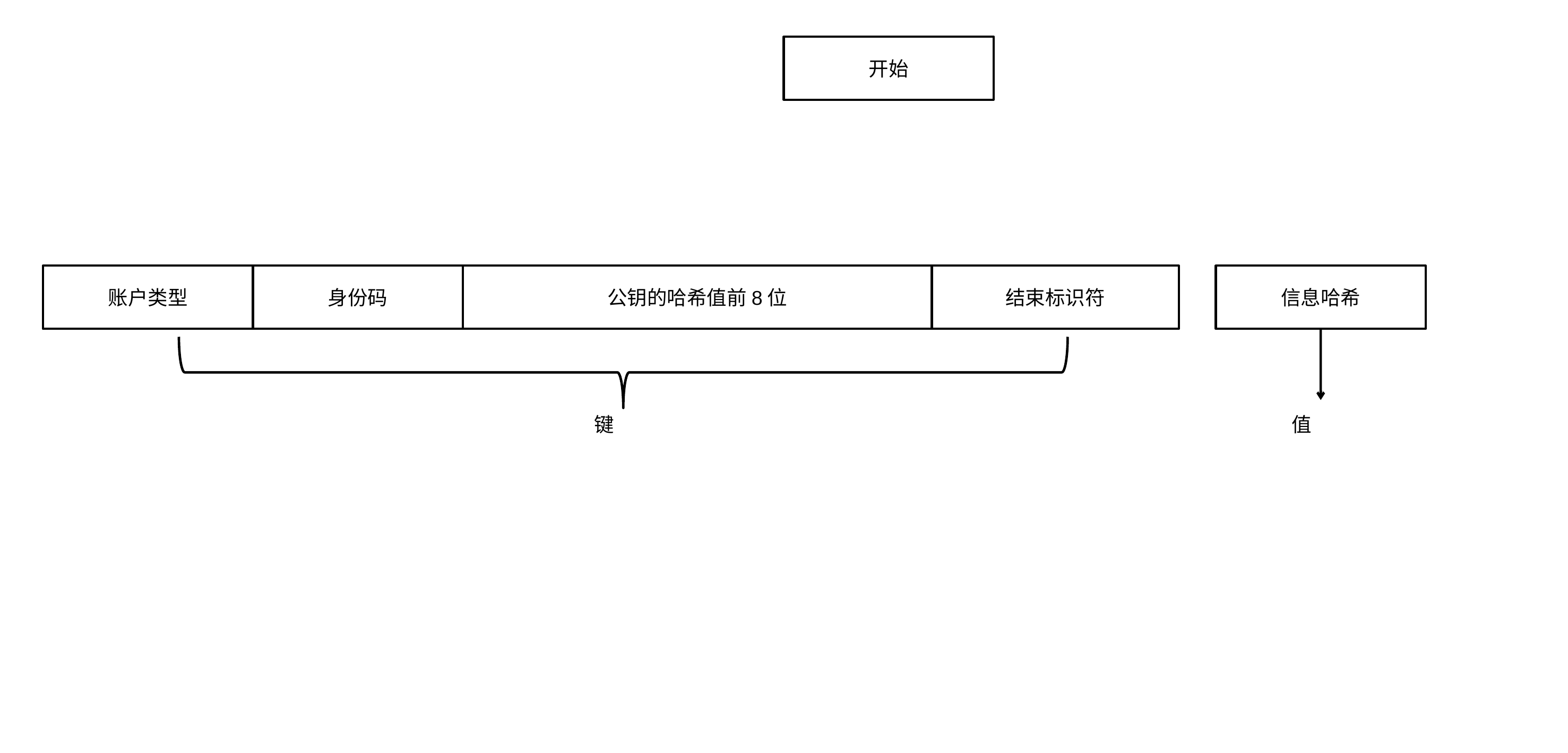

开始
账户类型
身份码
公钥的哈希值前8位
结束标识符
信息哈希
键
值